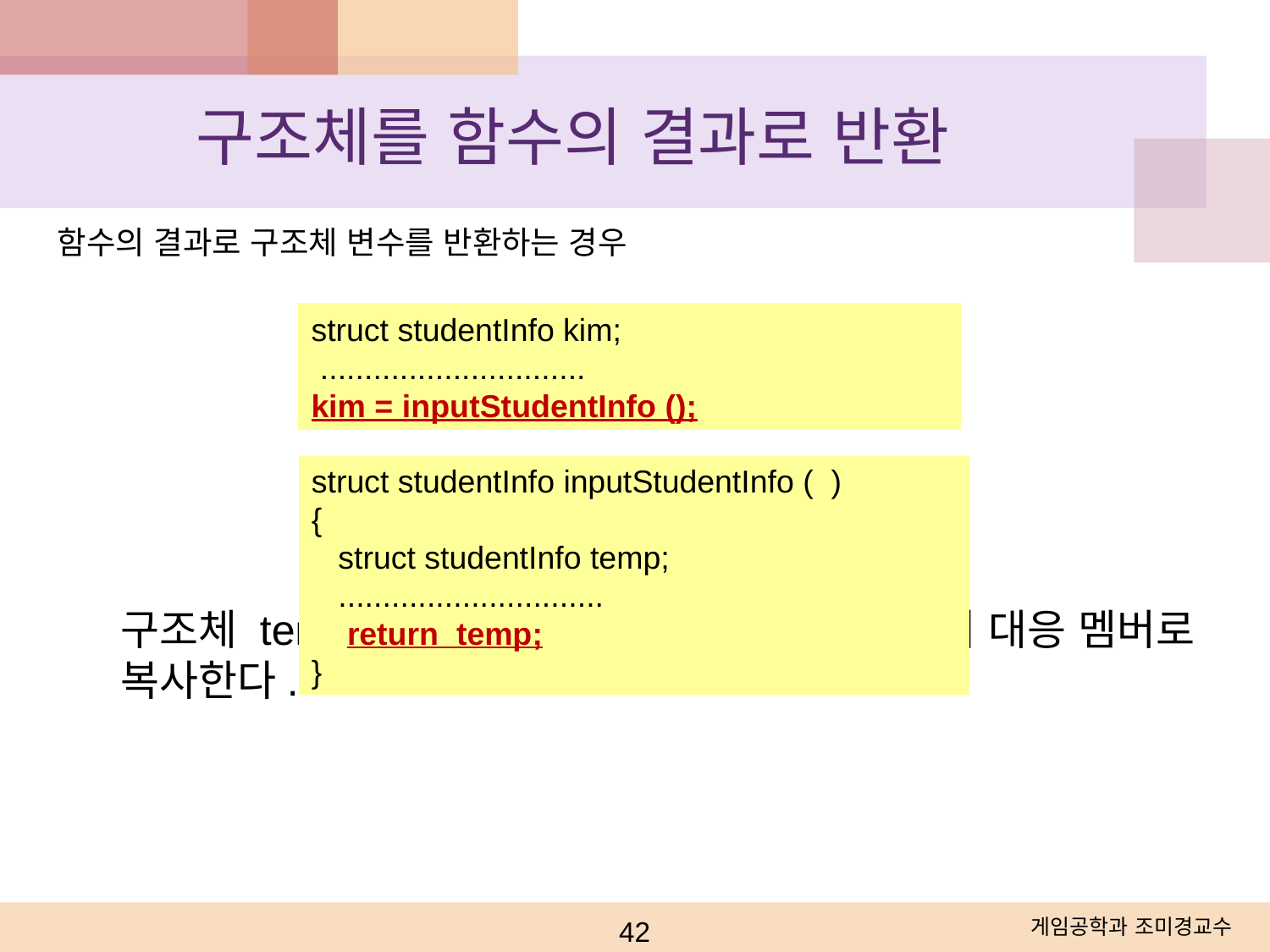

구조체를 함수의 결과로 반환
함수의 결과로 구조체 변수를 반환하는 경우

구조체 temp의 모든 멤버의 값을 구조체 kim의 대응 멤버로 복사한다.
struct studentInfo kim;
 ..............................
kim = inputStudentInfo ();
struct studentInfo inputStudentInfo (  )
{
   struct studentInfo temp;
   ..............................
    return  temp;
}
42
게임공학과 조미경교수